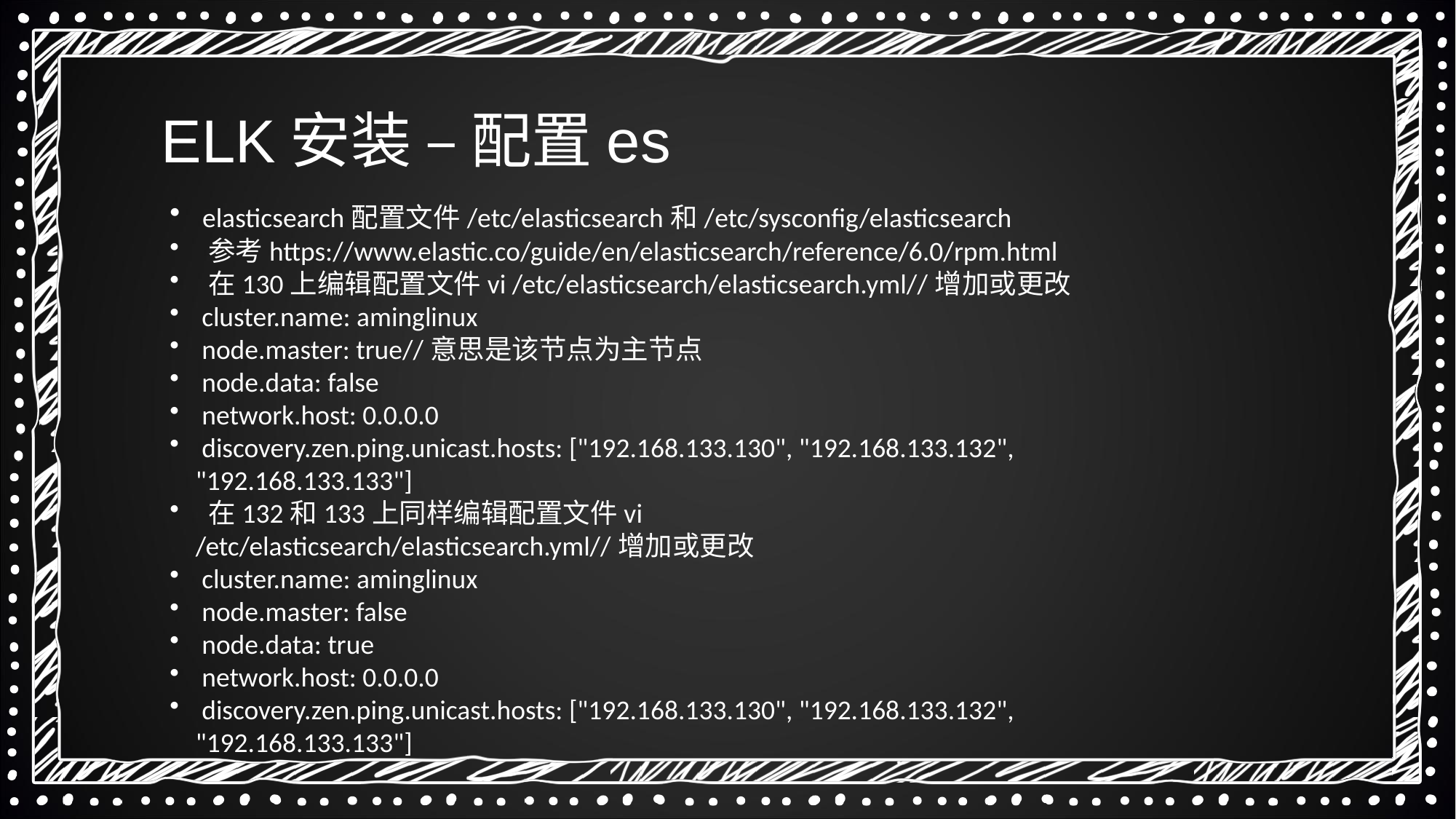

ELK安装 – 配置es
 elasticsearch配置文件/etc/elasticsearch和/etc/sysconfig/elasticsearch
 参考https://www.elastic.co/guide/en/elasticsearch/reference/6.0/rpm.html
 在130上编辑配置文件vi /etc/elasticsearch/elasticsearch.yml//增加或更改
 cluster.name: aminglinux
 node.master: true//意思是该节点为主节点
 node.data: false
 network.host: 0.0.0.0
 discovery.zen.ping.unicast.hosts: ["192.168.133.130", "192.168.133.132", "192.168.133.133"]
 在132和133上同样编辑配置文件vi /etc/elasticsearch/elasticsearch.yml//增加或更改
 cluster.name: aminglinux
 node.master: false
 node.data: true
 network.host: 0.0.0.0
 discovery.zen.ping.unicast.hosts: ["192.168.133.130", "192.168.133.132", "192.168.133.133"]